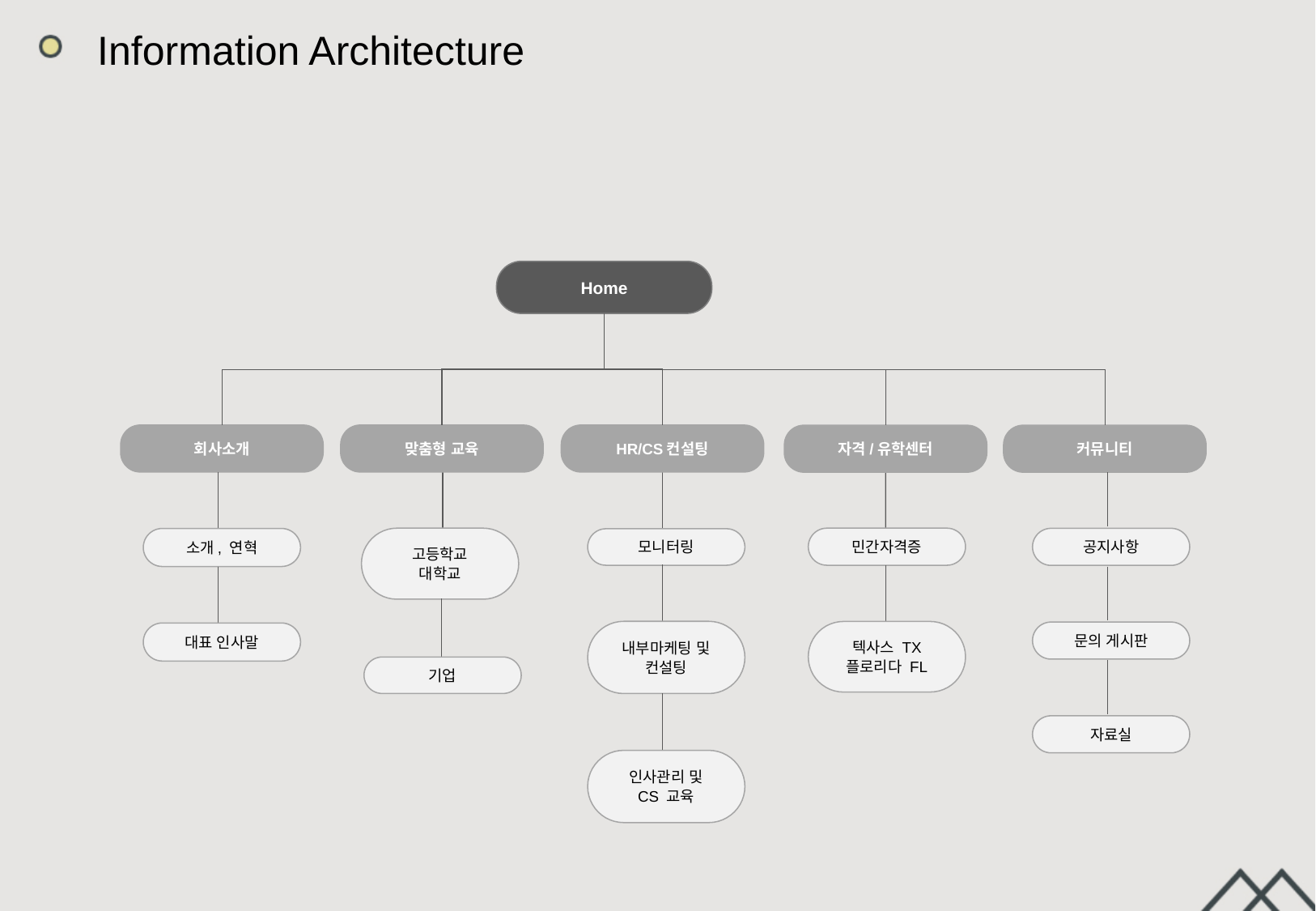

Information Architecture
Home
회사소개
맞춤형 교육
HR/CS컨설팅
자격/유학센터
커뮤니티
고등학교
대학교
민간자격증
공지사항
소개, 연혁
모니터링
내부마케팅 및
컨설팅
텍사스 TX
플로리다 FL
문의 게시판
대표 인사말
기업
자료실
인사관리 및
CS 교육